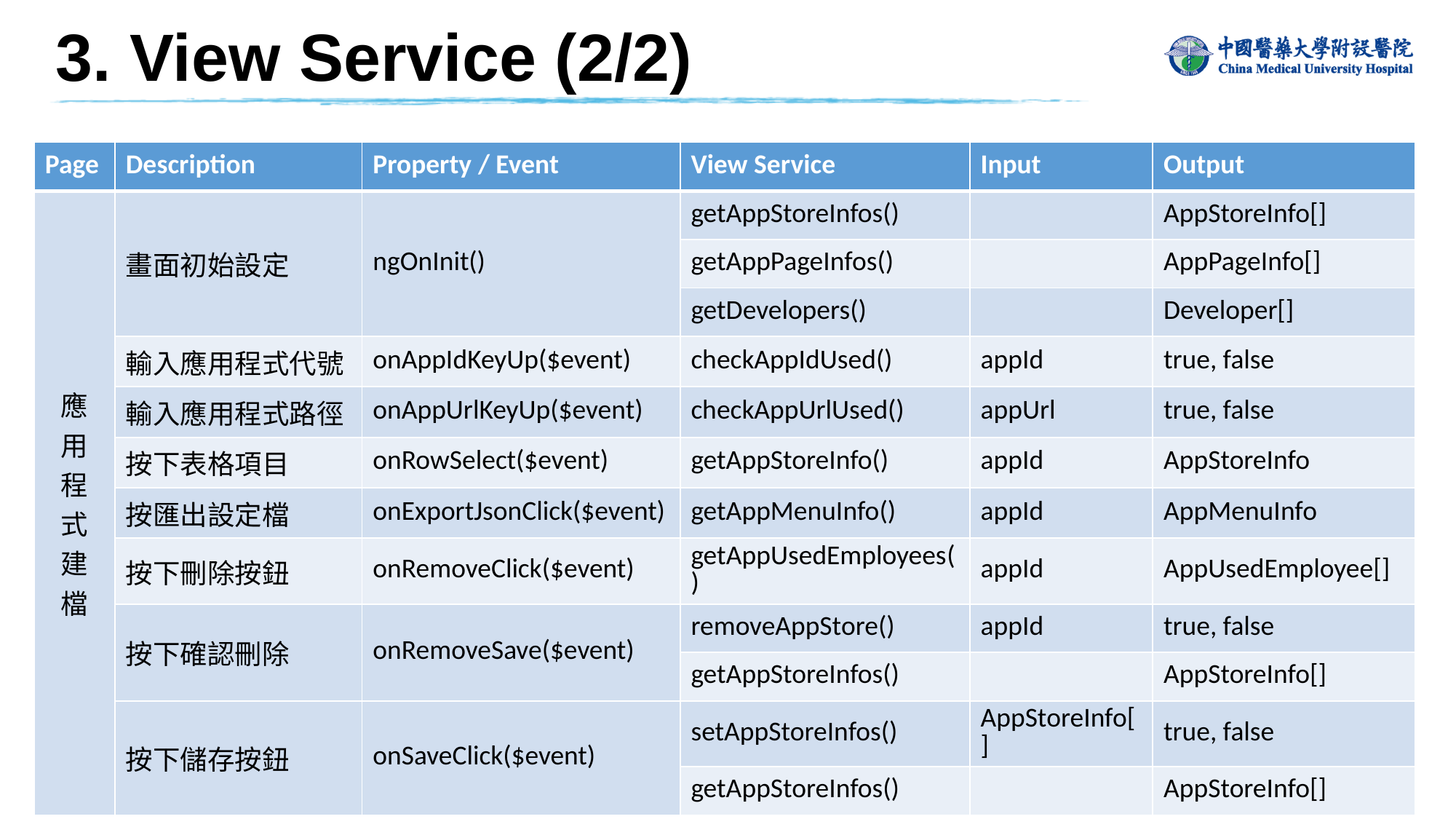

3. View Service (2/2)
| Page | Description | Property / Event | View Service | Input | Output |
| --- | --- | --- | --- | --- | --- |
| 應 用 程 式 建 檔 | 畫面初始設定 | ngOnInit() | getAppStoreInfos() |  | AppStoreInfo[] |
|  |  |  | getAppPageInfos() |  | AppPageInfo[] |
|  |  |  | getDevelopers() |  | Developer[] |
|  | 輸入應用程式代號 | onAppIdKeyUp($event) | checkAppIdUsed() | appId | true, false |
|  | 輸入應用程式路徑 | onAppUrlKeyUp($event) | checkAppUrlUsed() | appUrl | true, false |
|  | 按下表格項目 | onRowSelect($event) | getAppStoreInfo() | appId | AppStoreInfo |
|  | 按匯出設定檔 | onExportJsonClick($event) | getAppMenuInfo() | appId | AppMenuInfo |
|  | 按下刪除按鈕 | onRemoveClick($event) | getAppUsedEmployees() | appId | AppUsedEmployee[] |
|  | 按下確認刪除 | onRemoveSave($event) | removeAppStore() | appId | true, false |
|  |  |  | getAppStoreInfos() |  | AppStoreInfo[] |
|  | 按下儲存按鈕 | onSaveClick($event) | setAppStoreInfos() | AppStoreInfo[] | true, false |
|  |  |  | getAppStoreInfos() |  | AppStoreInfo[] |